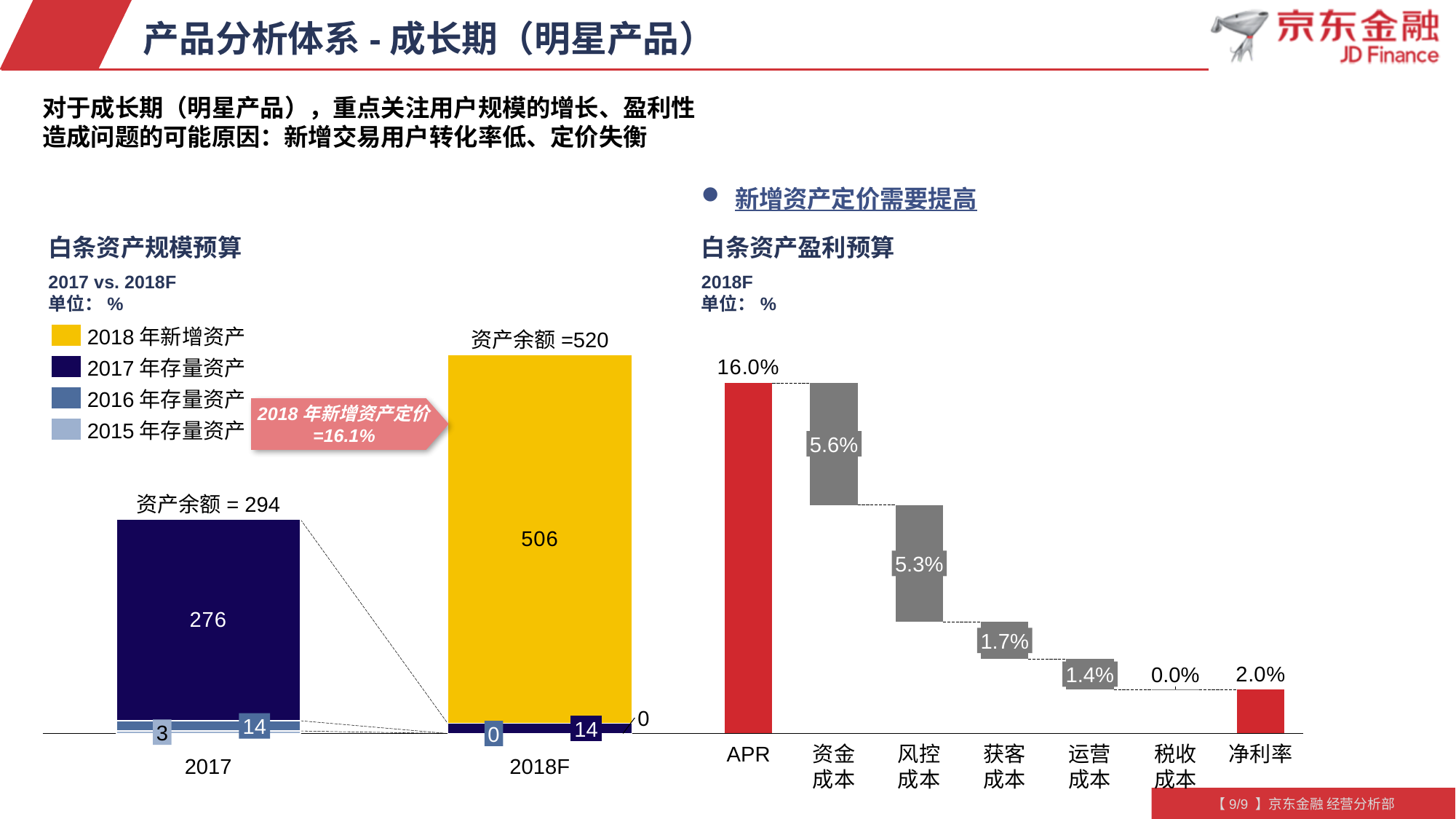

白条资产规模预算
2017 vs. 2018F
单位：%
白条资产盈利预算
2018F
单位：%
# 产品分析体系-成长期（明星产品）
对于成长期（明星产品），重点关注用户规模的增长、盈利性
造成问题的可能原因：新增交易用户转化率低、定价失衡
新增资产定价需要提高
2018年新增资产

资产余额=520

### Chart

| Category |  |  |  |  |
|---|---|---|---|---|

### Chart

| Category |  |  |
|---|---|---|
2017年存量资产

2016年存量资产

2018年新增资产定价=16.1%
2015年存量资产

5.6%
资产余额= 294
5.3%
1.7%
0.0%
1.4%

0
14
14
3
0
APR
资金成本
风控成本
获客成本
运营成本
税收成本
净利率
2017
2018F